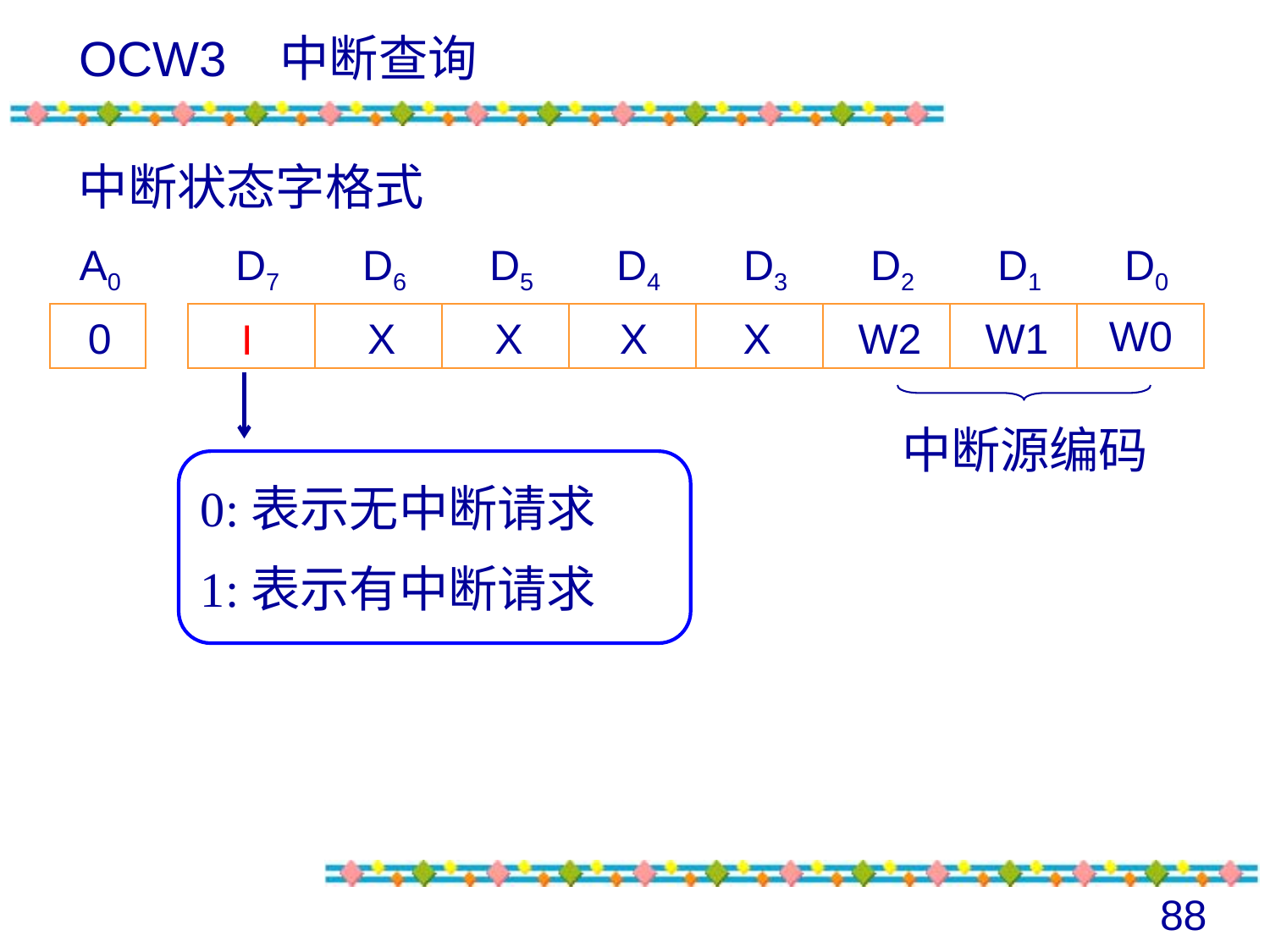

# OCW3   中断查询
中断状态字格式
A0
D7	D6	D5	D4	D3	D2	D1	D0

W0

0
X
X
X
X
W2
W1

I
中断源编码
0:表示无中断请求
1:表示有中断请求